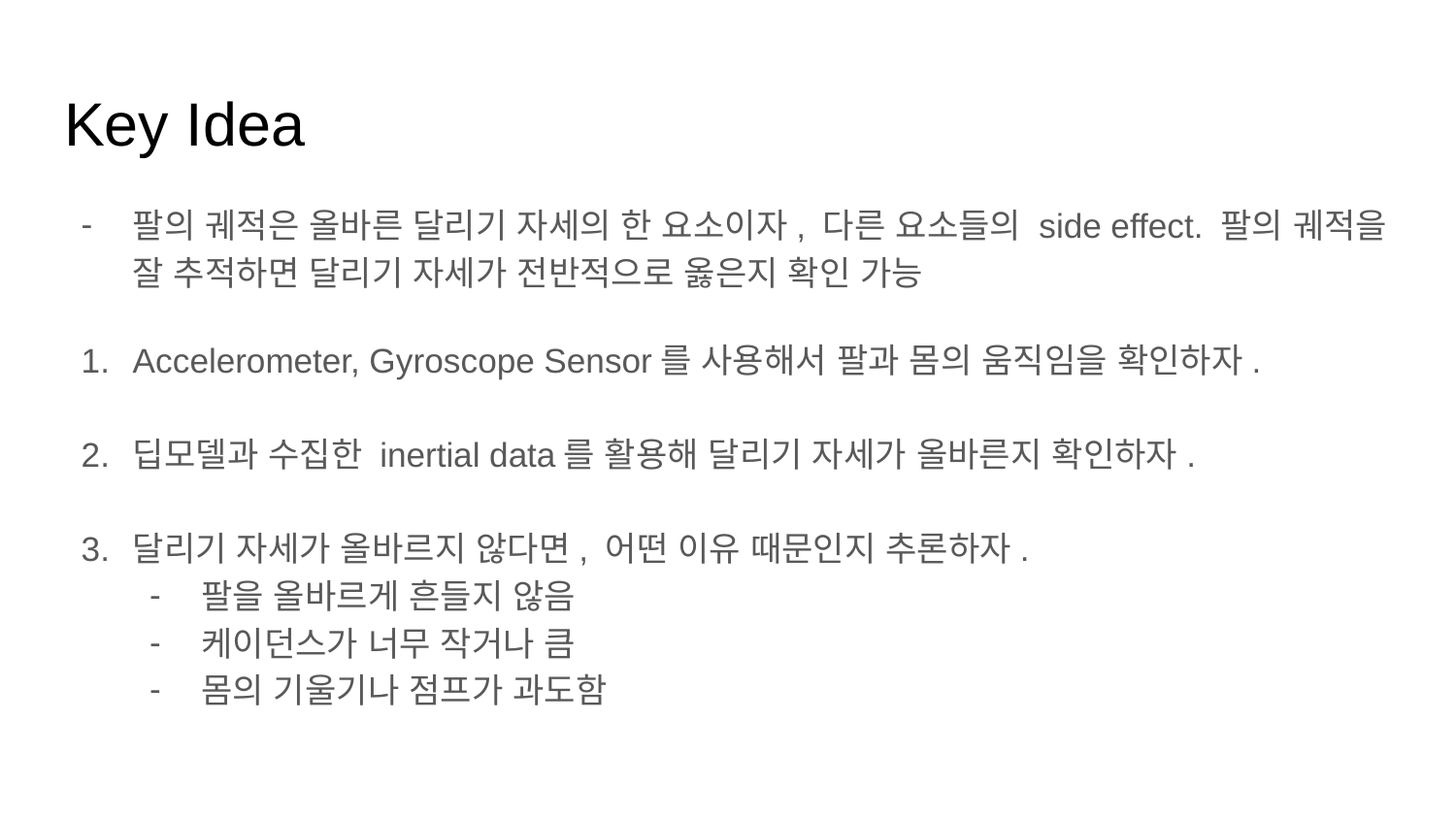

# Key Idea
팔의 궤적은 올바른 달리기 자세의 한 요소이자, 다른 요소들의 side effect. 팔의 궤적을 잘 추적하면 달리기 자세가 전반적으로 옳은지 확인 가능
Accelerometer, Gyroscope Sensor를 사용해서 팔과 몸의 움직임을 확인하자.
딥모델과 수집한 inertial data를 활용해 달리기 자세가 올바른지 확인하자.
달리기 자세가 올바르지 않다면, 어떤 이유 때문인지 추론하자.
팔을 올바르게 흔들지 않음
케이던스가 너무 작거나 큼
몸의 기울기나 점프가 과도함